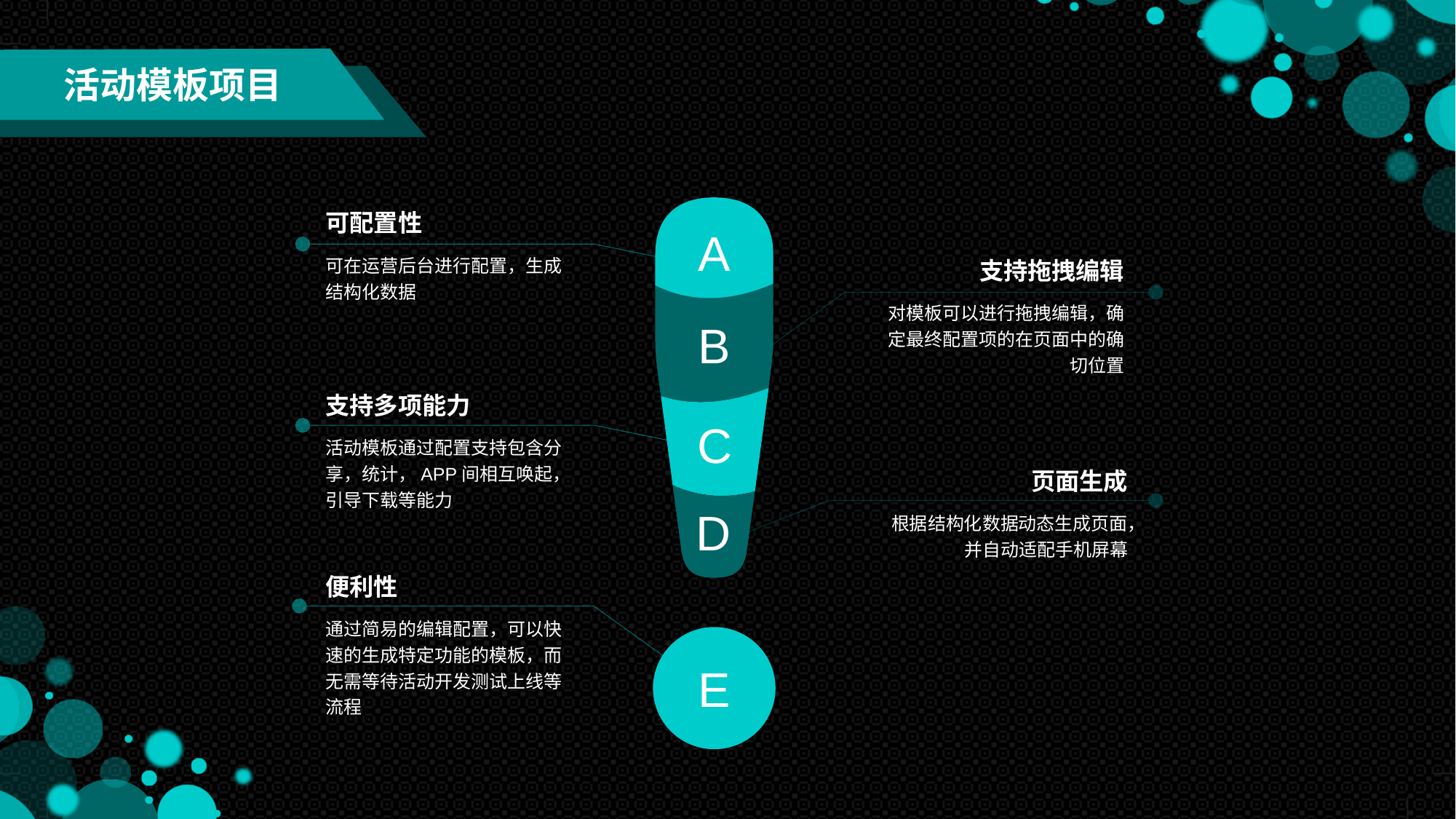

活动模板项目

A
可配置性
可在运营后台进行配置，生成结构化数据

支持拖拽编辑
对模板可以进行拖拽编辑，确定最终配置项的在页面中的确切位置
B

支持多项能力
活动模板通过配置支持包含分享，统计，APP间相互唤起，引导下载等能力
C

页面生成
根据结构化数据动态生成页面，并自动适配手机屏幕
D

便利性
通过简易的编辑配置，可以快速的生成特定功能的模板，而无需等待活动开发测试上线等流程

E